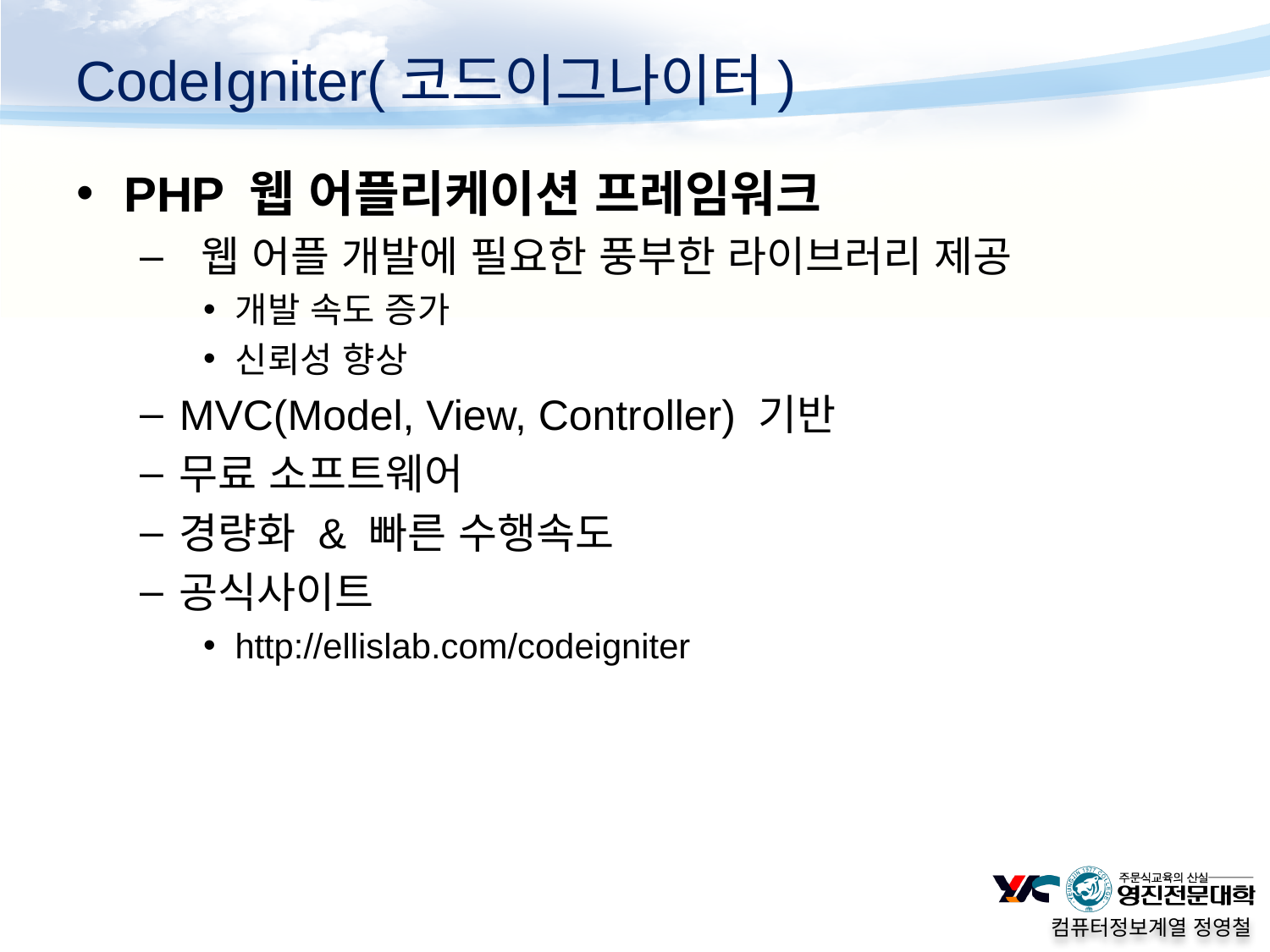

# CodeIgniter(코드이그나이터)
PHP 웹 어플리케이션 프레임워크
 웹 어플 개발에 필요한 풍부한 라이브러리 제공
개발 속도 증가
신뢰성 향상
MVC(Model, View, Controller) 기반
무료 소프트웨어
경량화 & 빠른 수행속도
공식사이트
http://ellislab.com/codeigniter